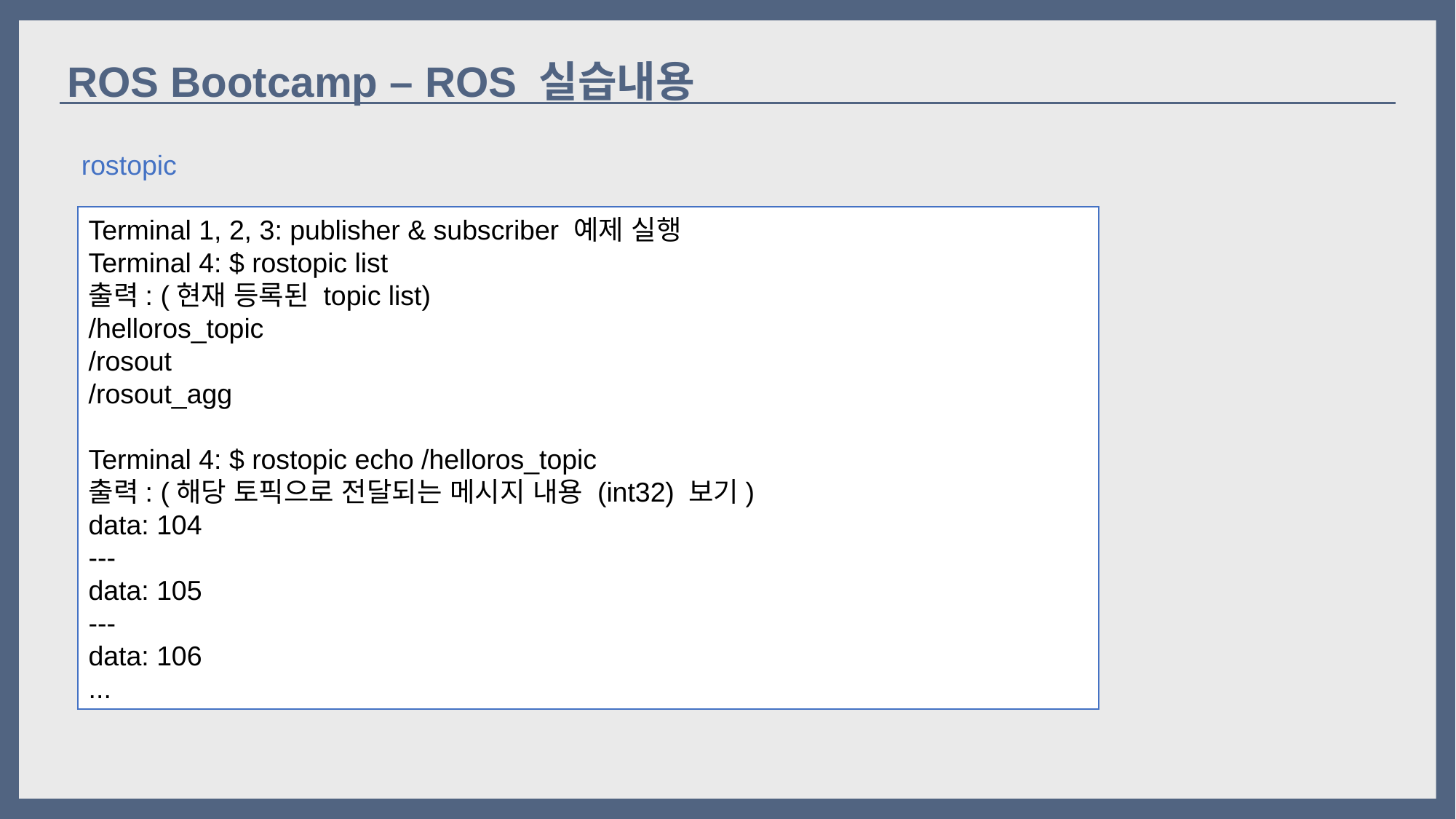

ROS Bootcamp – ROS 실습내용
rostopic
Terminal 1, 2, 3: publisher & subscriber 예제 실행
Terminal 4: $ rostopic list
출력: (현재 등록된 topic list)
/helloros_topic
/rosout
/rosout_agg

Terminal 4: $ rostopic echo /helloros_topic
출력: (해당 토픽으로 전달되는 메시지 내용 (int32) 보기)
data: 104
---
data: 105
---
data: 106
...